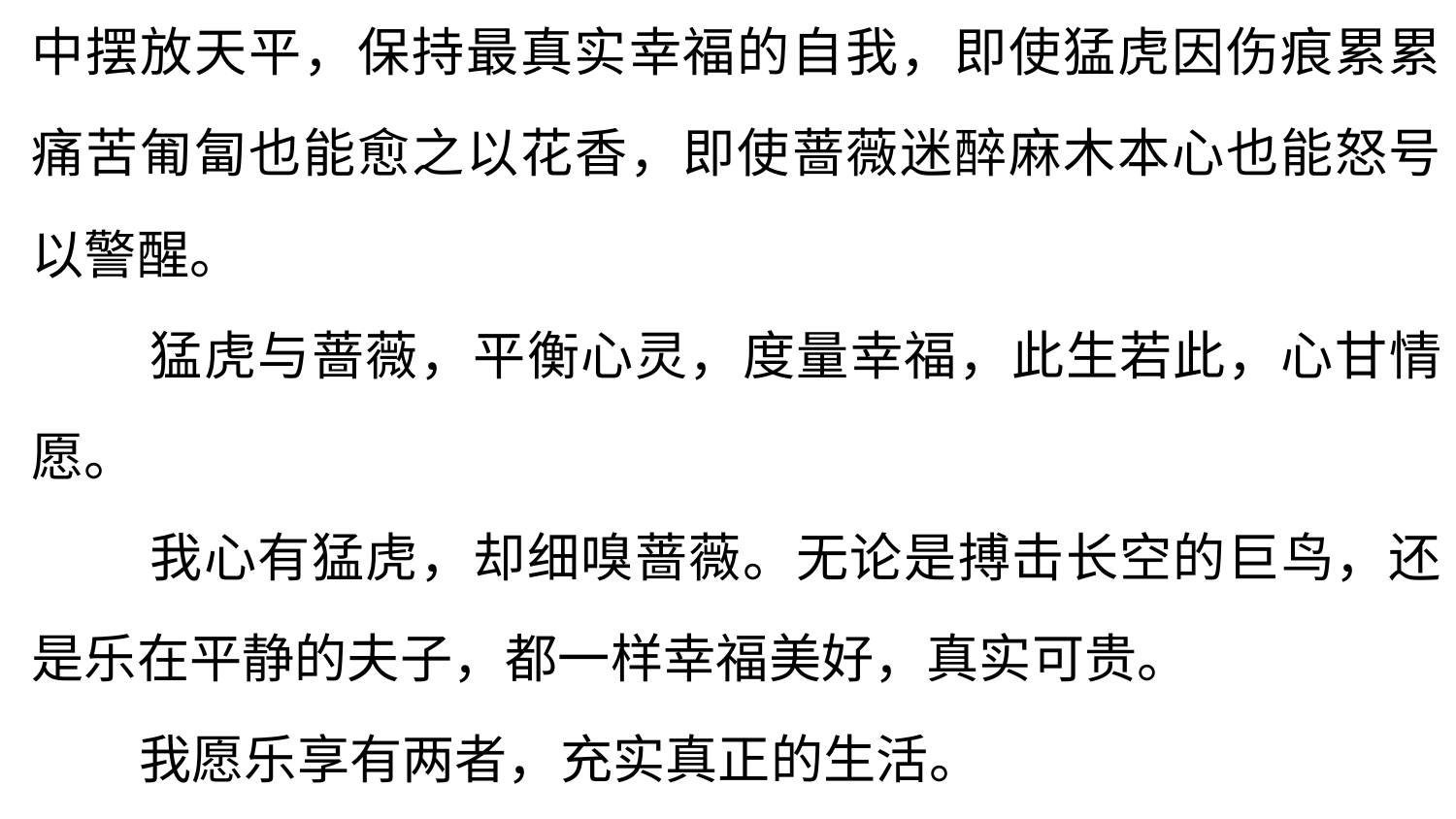

中摆放天平，保持最真实幸福的自我，即使猛虎因伤痕累累痛苦匍匐也能愈之以花香，即使蔷薇迷醉麻木本心也能怒号以警醒。
        猛虎与蔷薇，平衡心灵，度量幸福，此生若此，心甘情愿。
        我心有猛虎，却细嗅蔷薇。无论是搏击长空的巨鸟，还是乐在平静的夫子，都一样幸福美好，真实可贵。
        我愿乐享有两者，充实真正的生活。